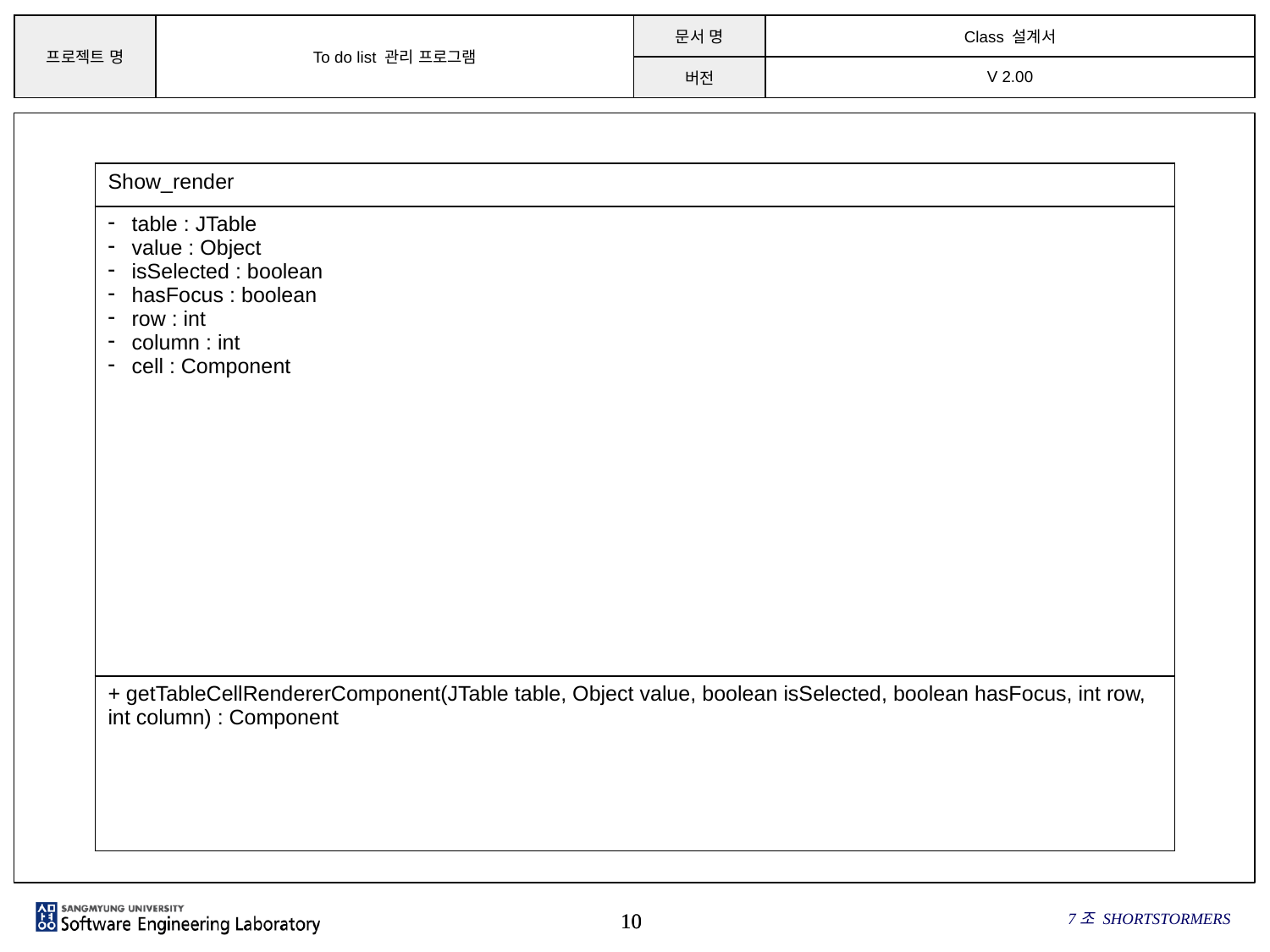

| Show\_render |
| --- |
| table : JTable value : Object isSelected : boolean hasFocus : boolean row : int column : int cell : Component |
| + getTableCellRendererComponent(JTable table, Object value, boolean isSelected, boolean hasFocus, int row, int column) : Component |
7조 SHORTSTORMERS